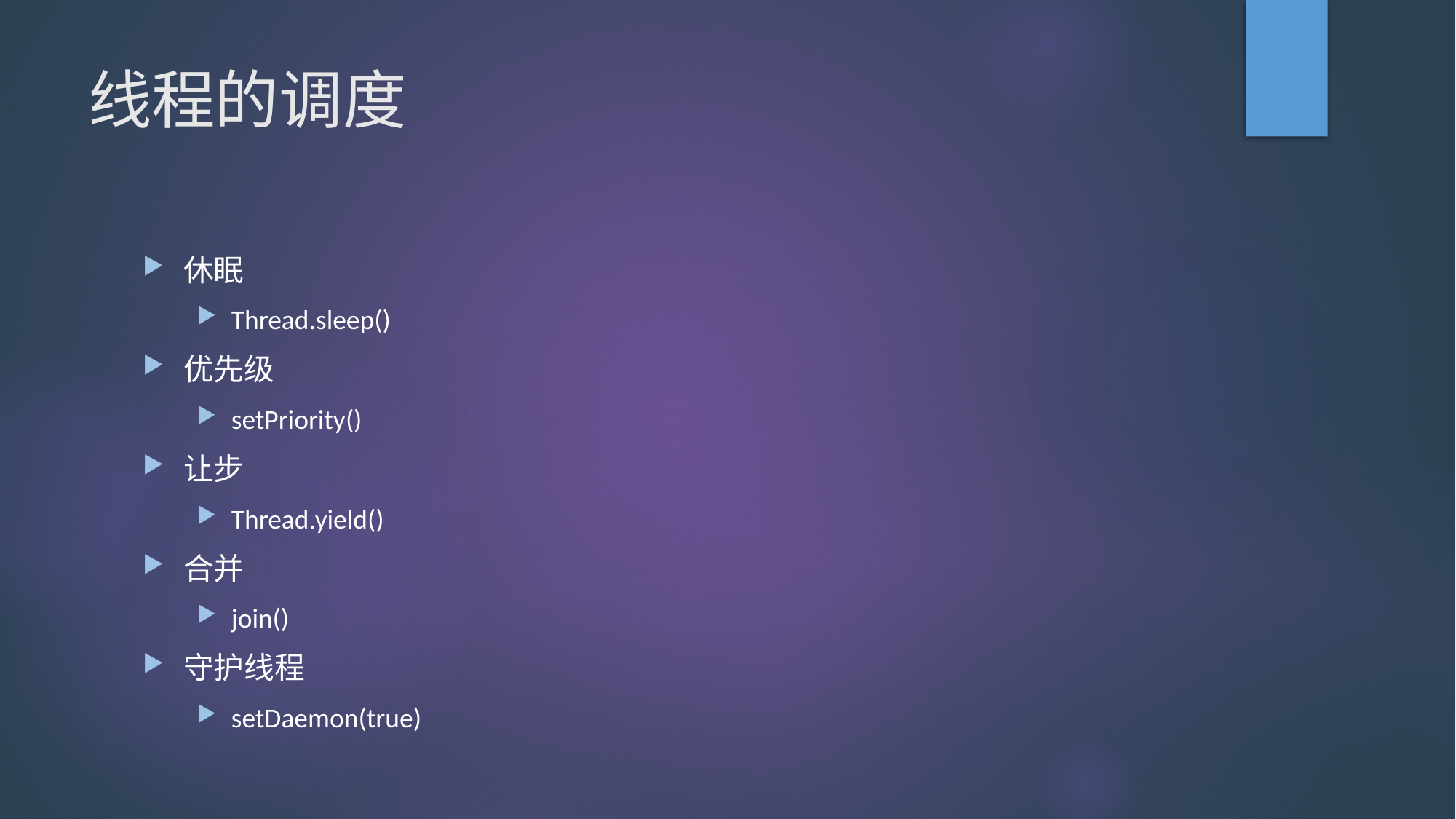

# 线程的调度
休眠
Thread.sleep()
优先级
setPriority()
让步
Thread.yield()
合并
join()
守护线程
setDaemon(true)